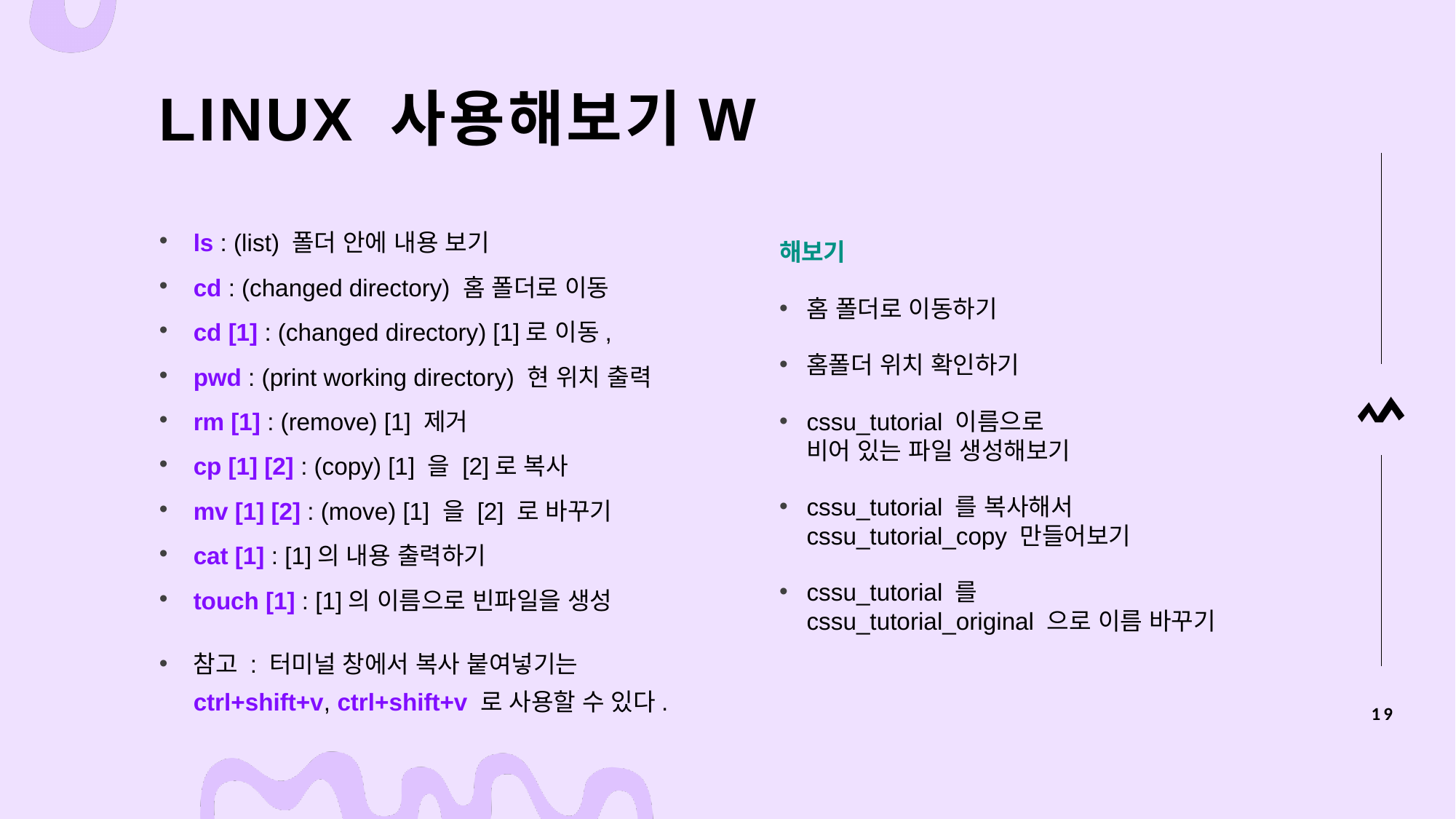

# LINUX 사용해보기w
해보기
홈 폴더로 이동하기
홈폴더 위치 확인하기
cssu_tutorial 이름으로
비어 있는 파일 생성해보기
cssu_tutorial 를 복사해서 cssu_tutorial_copy 만들어보기
cssu_tutorial 를
cssu_tutorial_original 으로 이름 바꾸기

ls : (list) 폴더 안에 내용 보기
cd : (changed directory) 홈 폴더로 이동
cd [1] : (changed directory) [1]로 이동,
pwd : (print working directory) 현 위치 출력
rm [1] : (remove) [1] 제거
cp [1] [2] : (copy) [1] 을 [2]로 복사
mv [1] [2] : (move) [1] 을 [2] 로 바꾸기
cat [1] : [1]의 내용 출력하기
touch [1] : [1]의 이름으로 빈파일을 생성
참고 : 터미널 창에서 복사 붙여넣기는 ctrl+shift+v, ctrl+shift+v 로 사용할 수 있다.
19